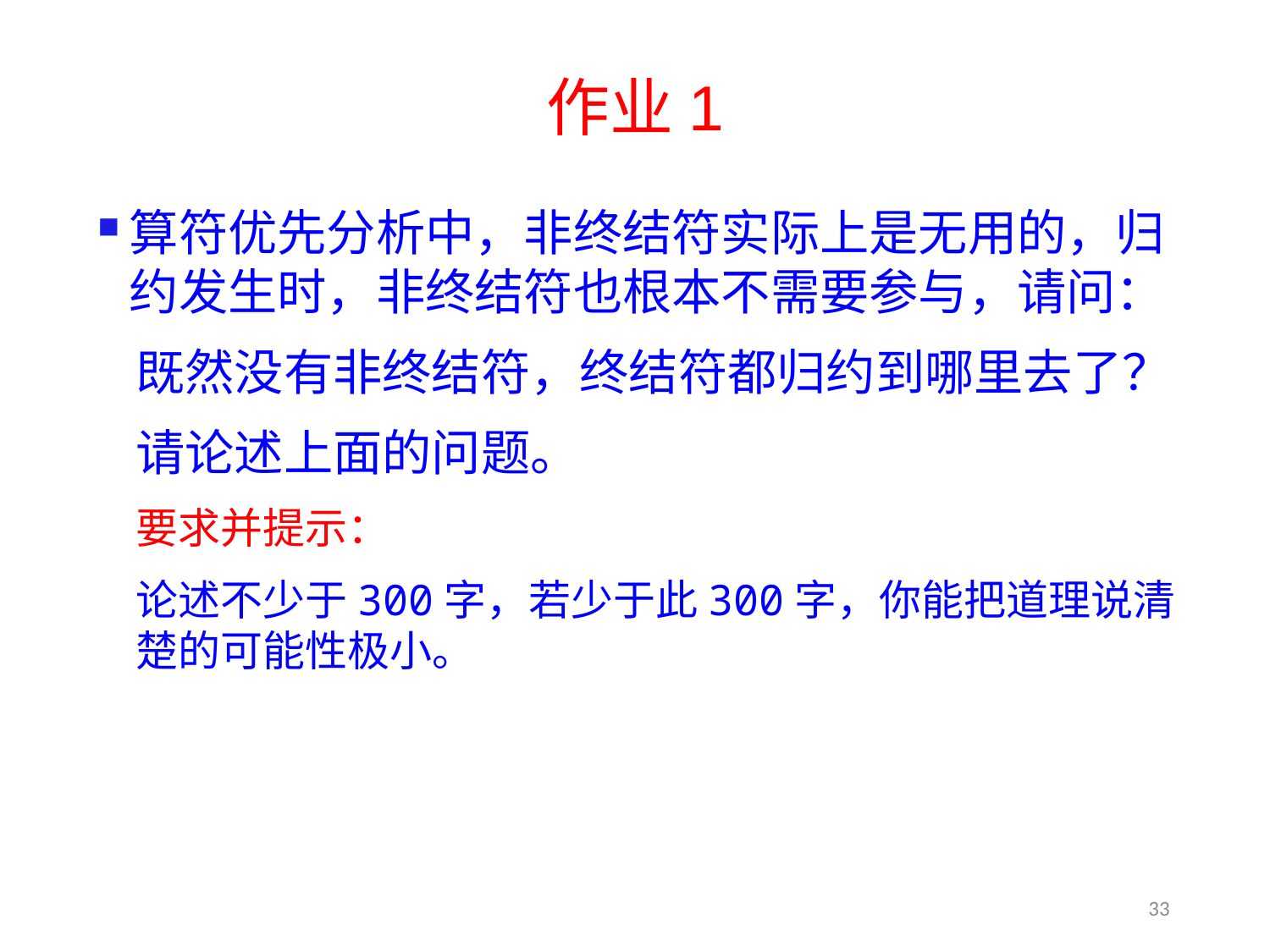

# 作业1
算符优先分析中，非终结符实际上是无用的，归约发生时，非终结符也根本不需要参与，请问：
既然没有非终结符，终结符都归约到哪里去了？
请论述上面的问题。
要求并提示：
论述不少于300字，若少于此300字，你能把道理说清楚的可能性极小。
33